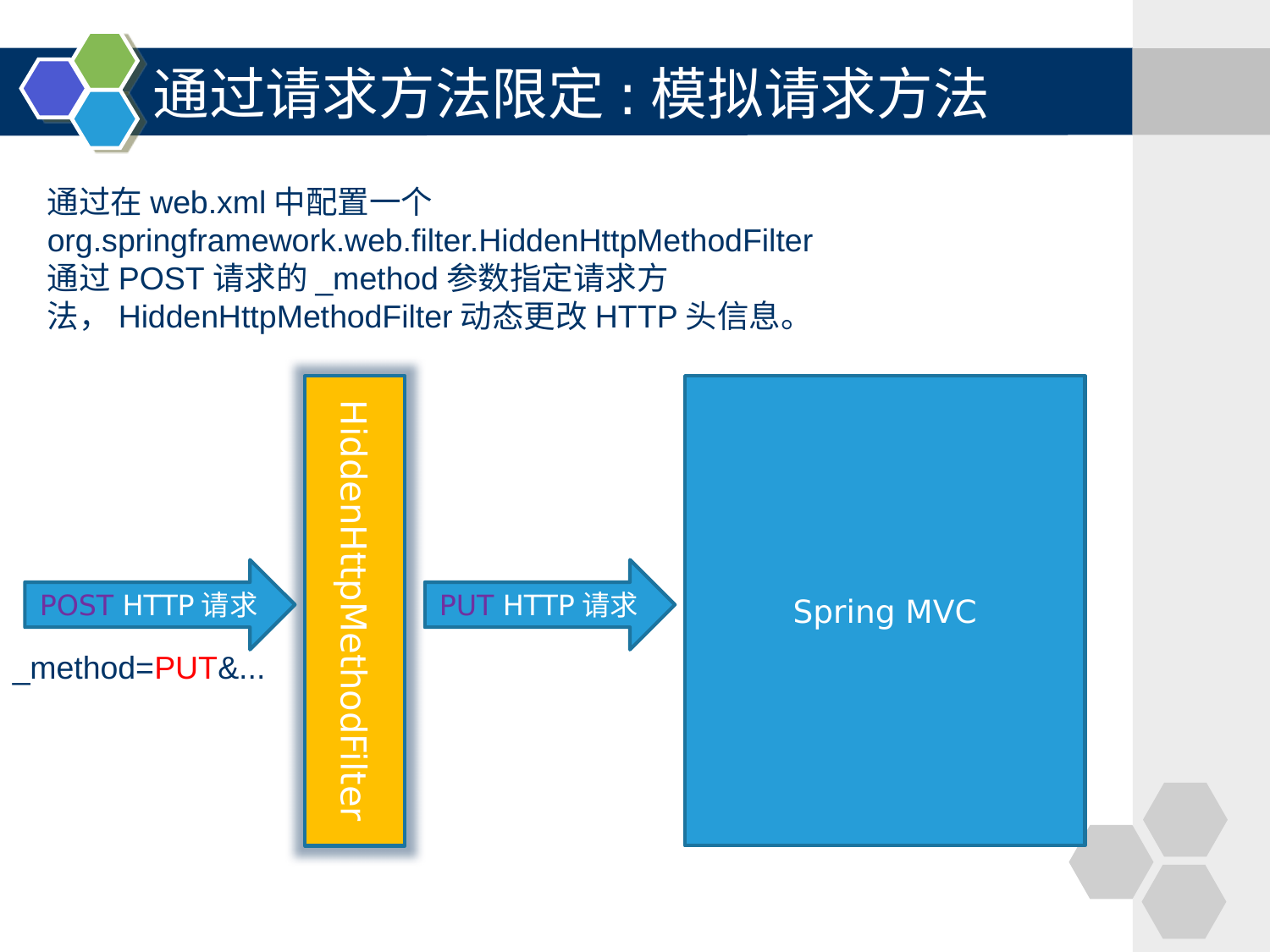

# 通过请求方法限定:模拟请求方法
通过在web.xml中配置一个org.springframework.web.filter.HiddenHttpMethodFilter
通过POST请求的_method参数指定请求方法，HiddenHttpMethodFilter动态更改HTTP头信息。
Spring MVC
HiddenHttpMethodFilter
POST HTTP请求
PUT HTTP请求
_method=PUT&...